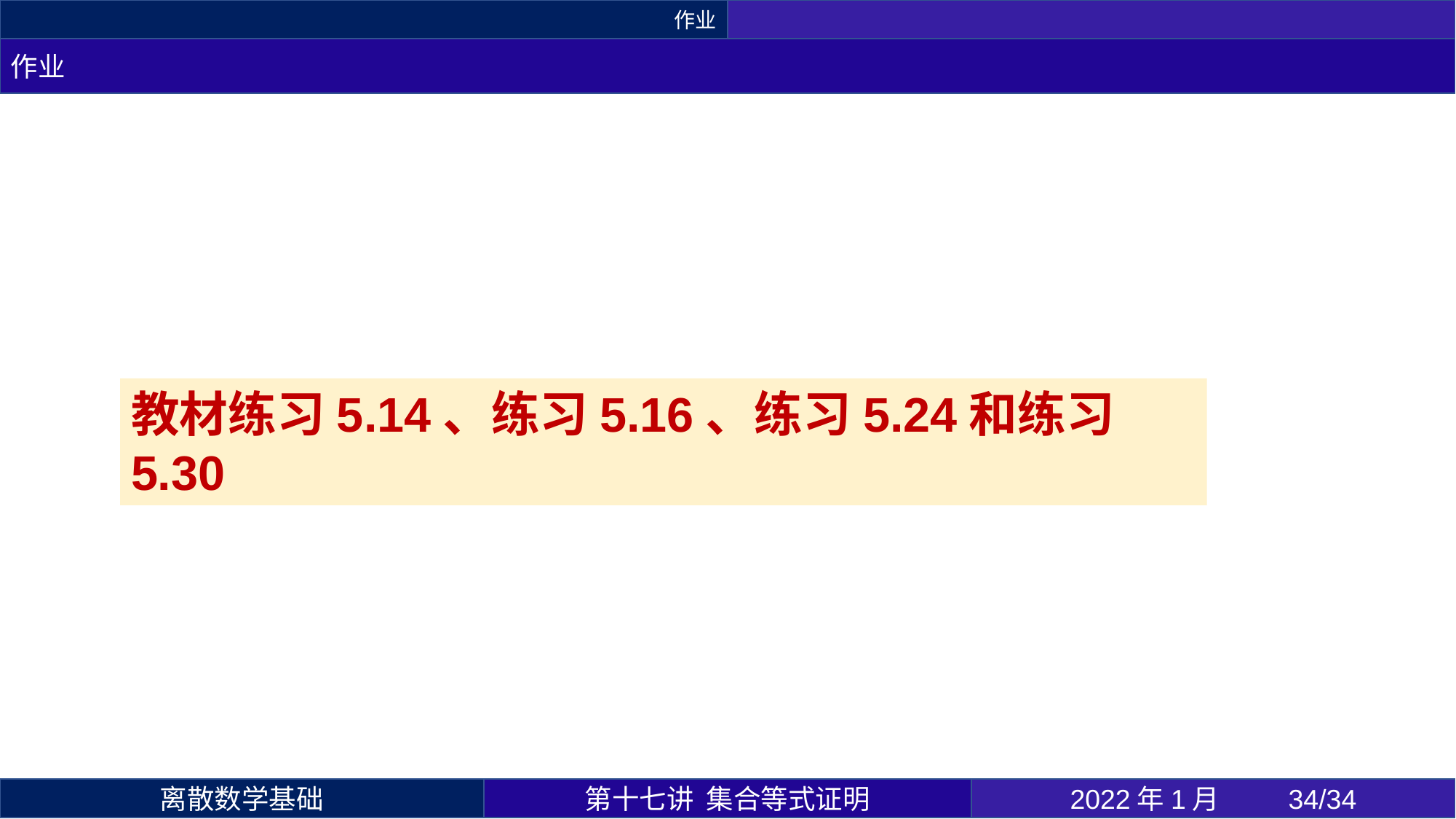

作业
作业
教材练习5.14、练习5.16、练习5.24和练习5.30
第十七讲  集合等式证明
2022年1月 	34/34
离散数学基础